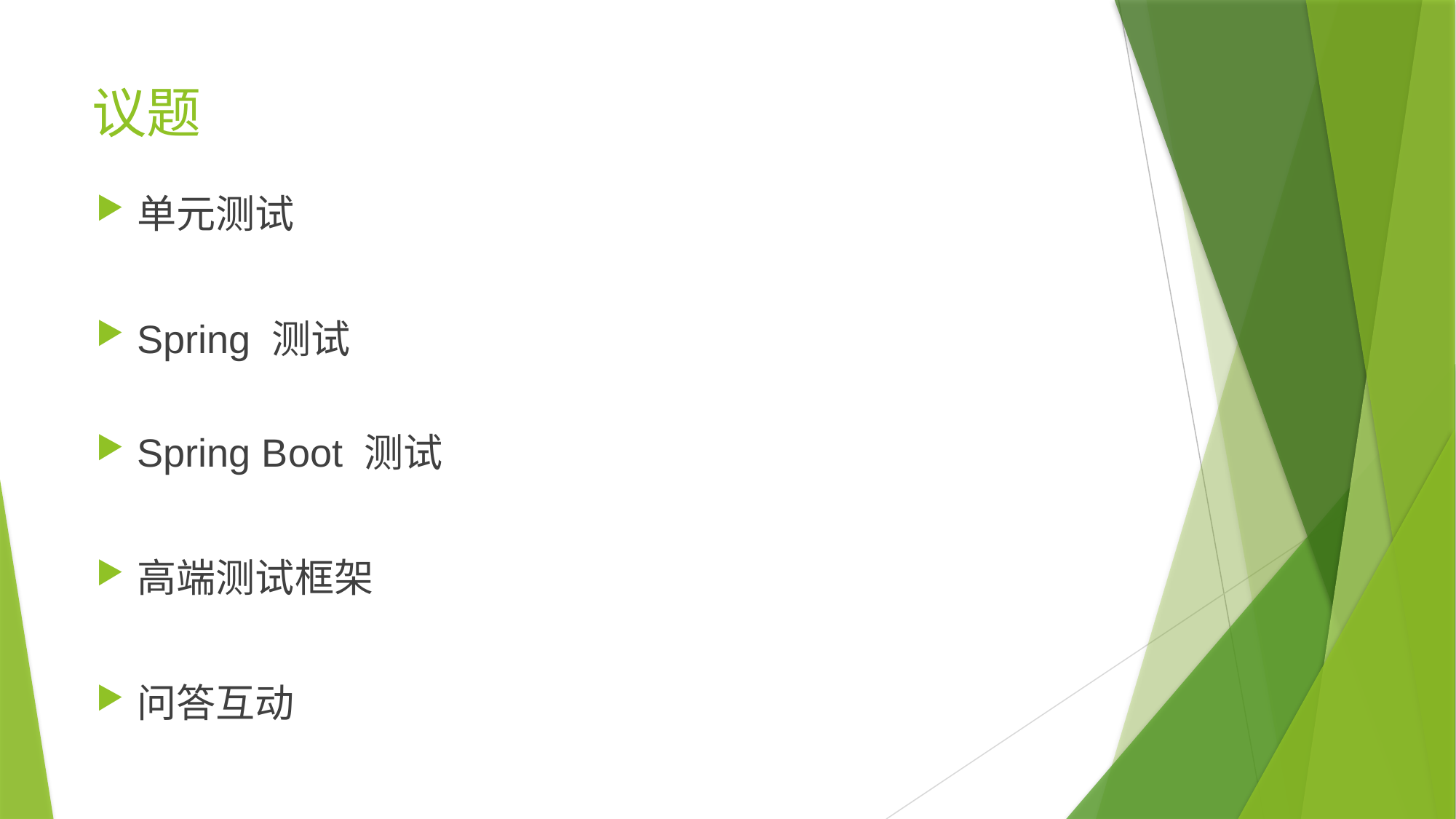

# 议题
单元测试

Spring 测试

Spring Boot 测试

高端测试框架

问答互动